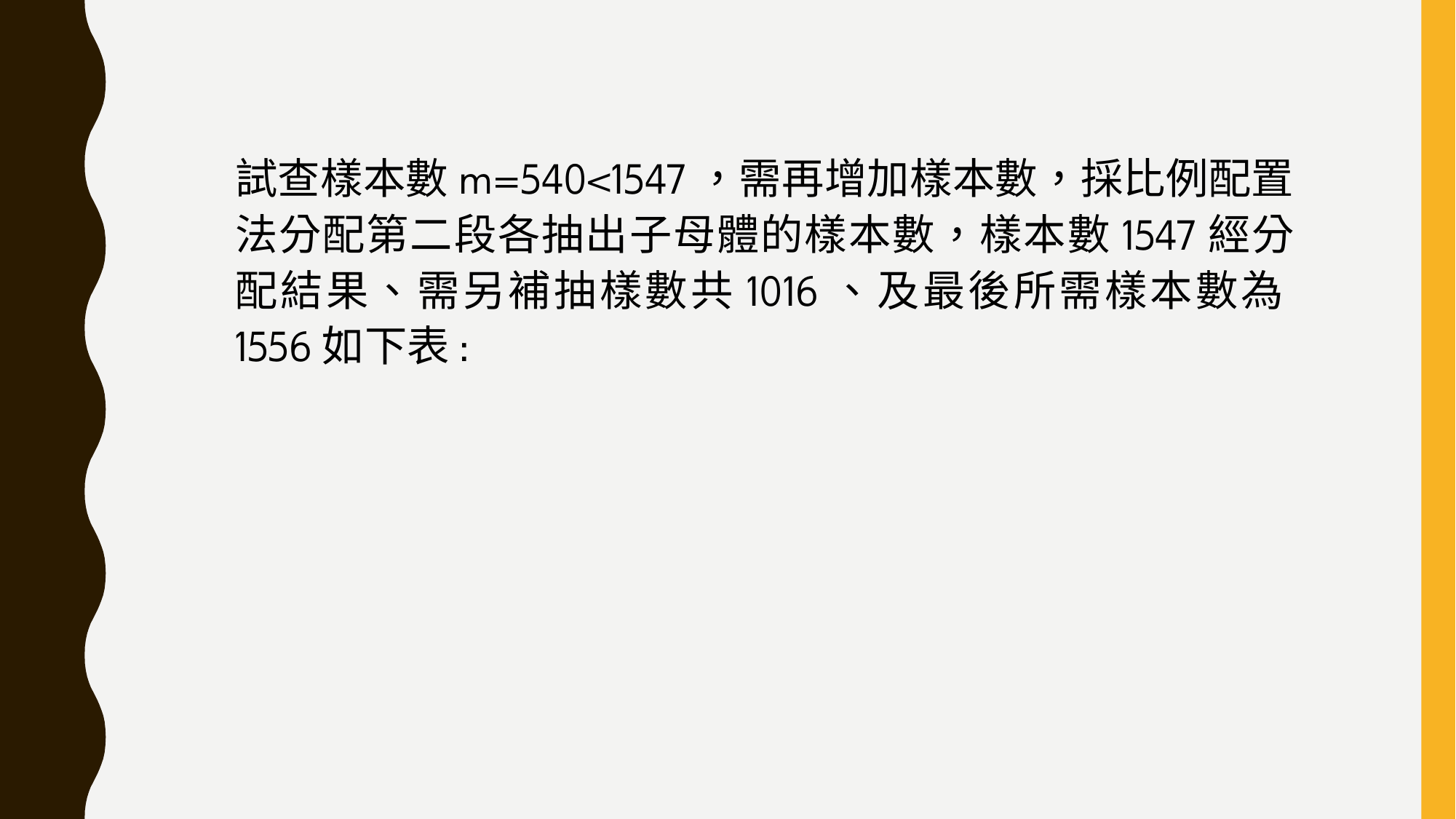

試查樣本數m=540<1547，需再增加樣本數，採比例配置法分配第二段各抽出子母體的樣本數，樣本數1547經分配結果、需另補抽樣數共1016、及最後所需樣本數為1556如下表: